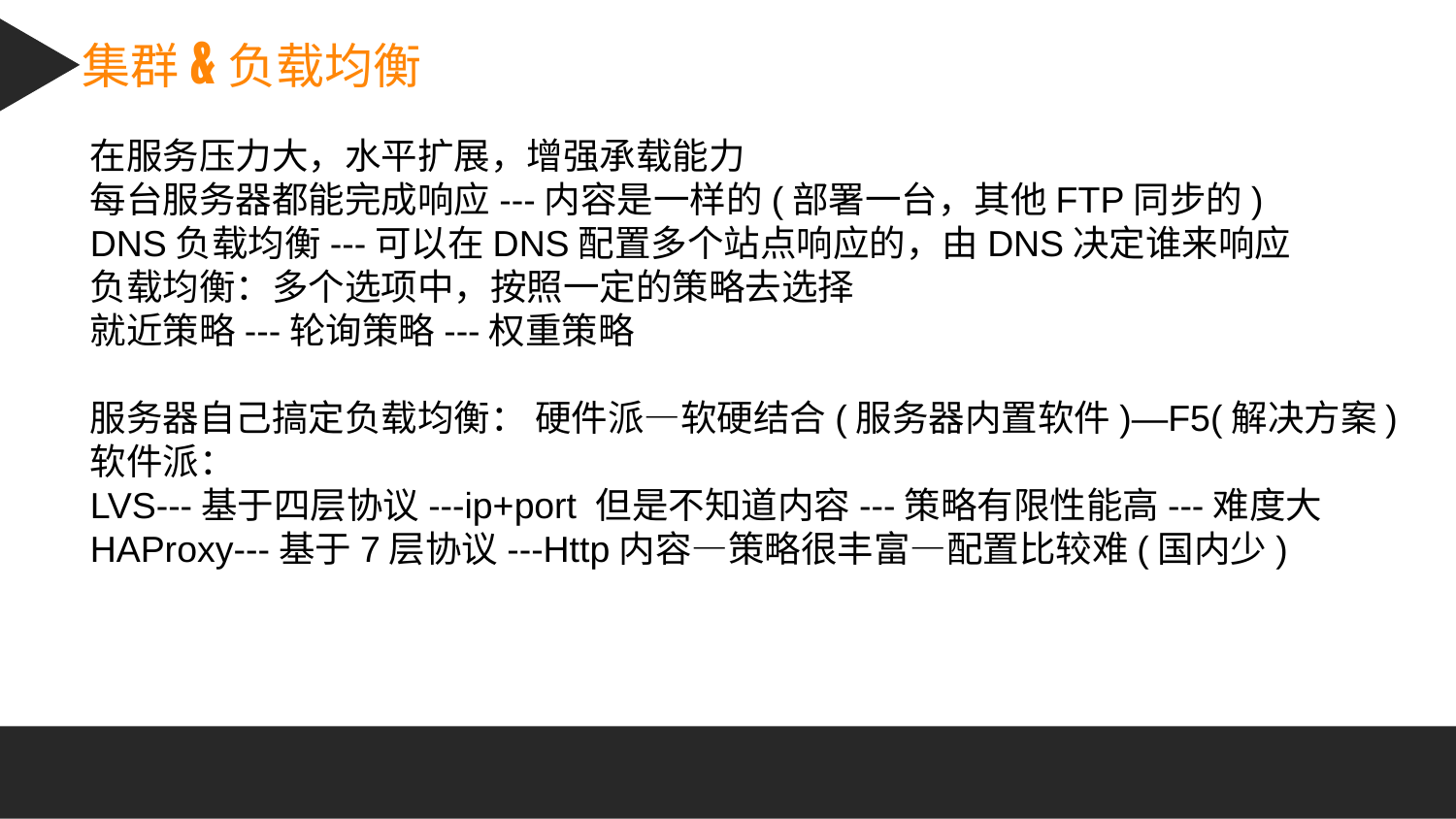

集群&负载均衡
在服务压力大，水平扩展，增强承载能力
每台服务器都能完成响应---内容是一样的(部署一台，其他FTP同步的)
DNS负载均衡---可以在DNS配置多个站点响应的，由DNS决定谁来响应
负载均衡：多个选项中，按照一定的策略去选择
就近策略---轮询策略---权重策略

服务器自己搞定负载均衡： 硬件派—软硬结合(服务器内置软件)—F5(解决方案)
软件派：
LVS---基于四层协议---ip+port 但是不知道内容---策略有限性能高---难度大
HAProxy---基于7层协议---Http内容—策略很丰富—配置比较难(国内少)